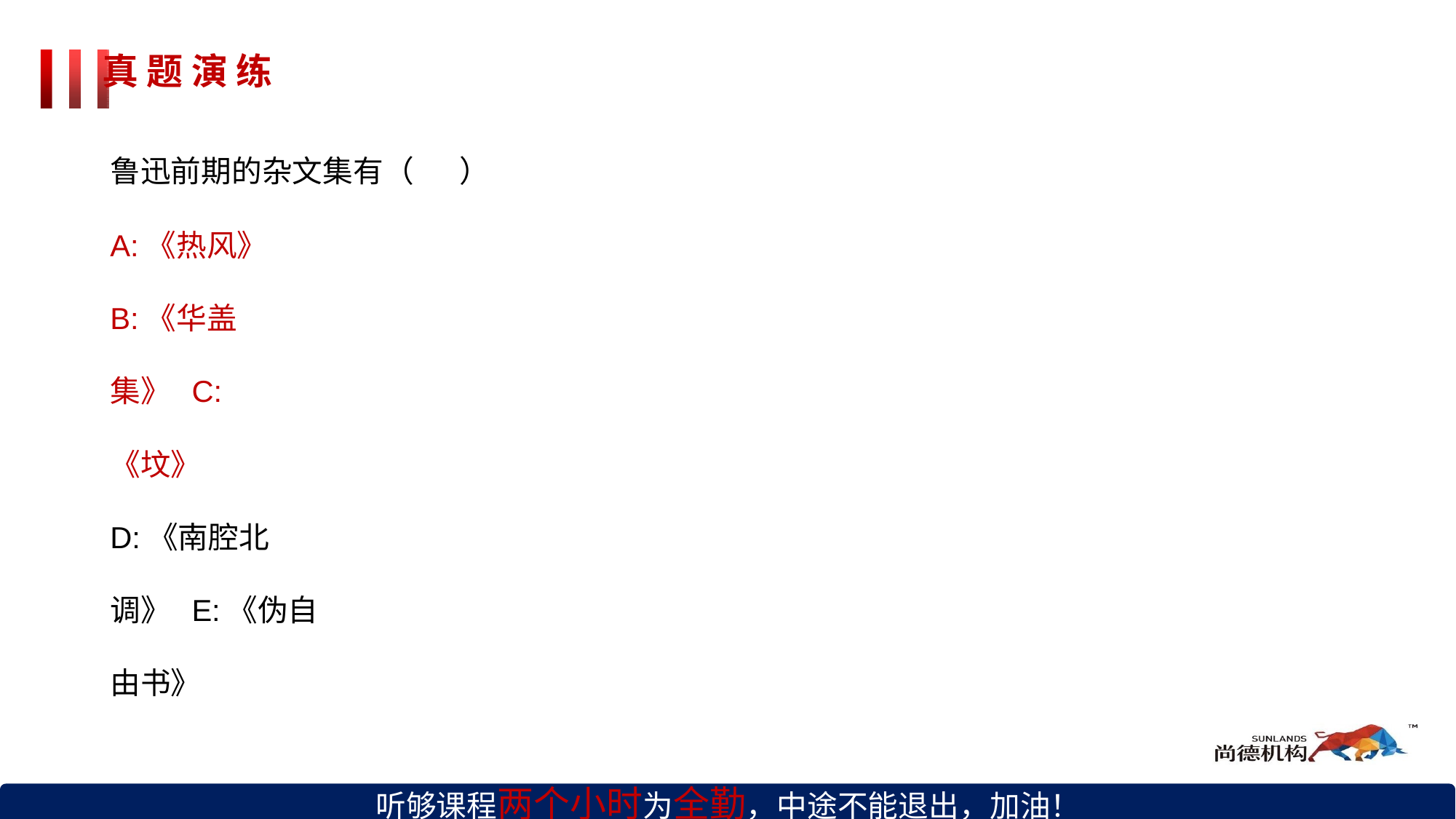

# 真 题 演 练

鲁迅前期的杂文集有（	）

A:《热风》
B:《华盖集》  C:《坟》
D:《南腔北调》  E:《伪自由书》

听够课程两个小时为全勤，中途不能退出，加油！